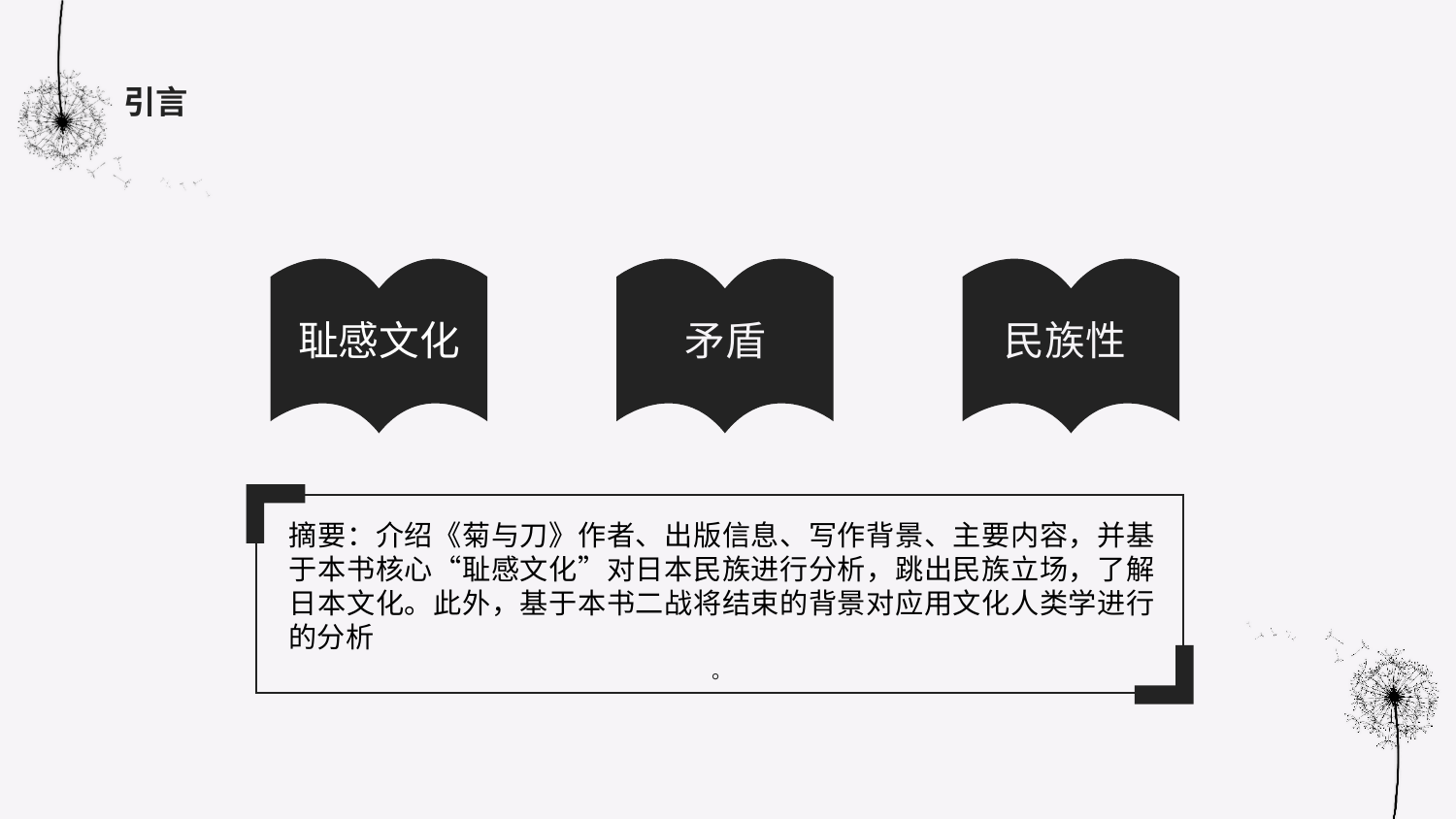

引言

耻感文化
矛盾
民族性

摘要：介绍《菊与刀》作者、出版信息、写作背景、主要内容，并基于本书核心“耻感文化”对日本民族进行分析，跳出民族立场，了解日本文化。此外，基于本书二战将结束的背景对应用文化人类学进行的分析
。